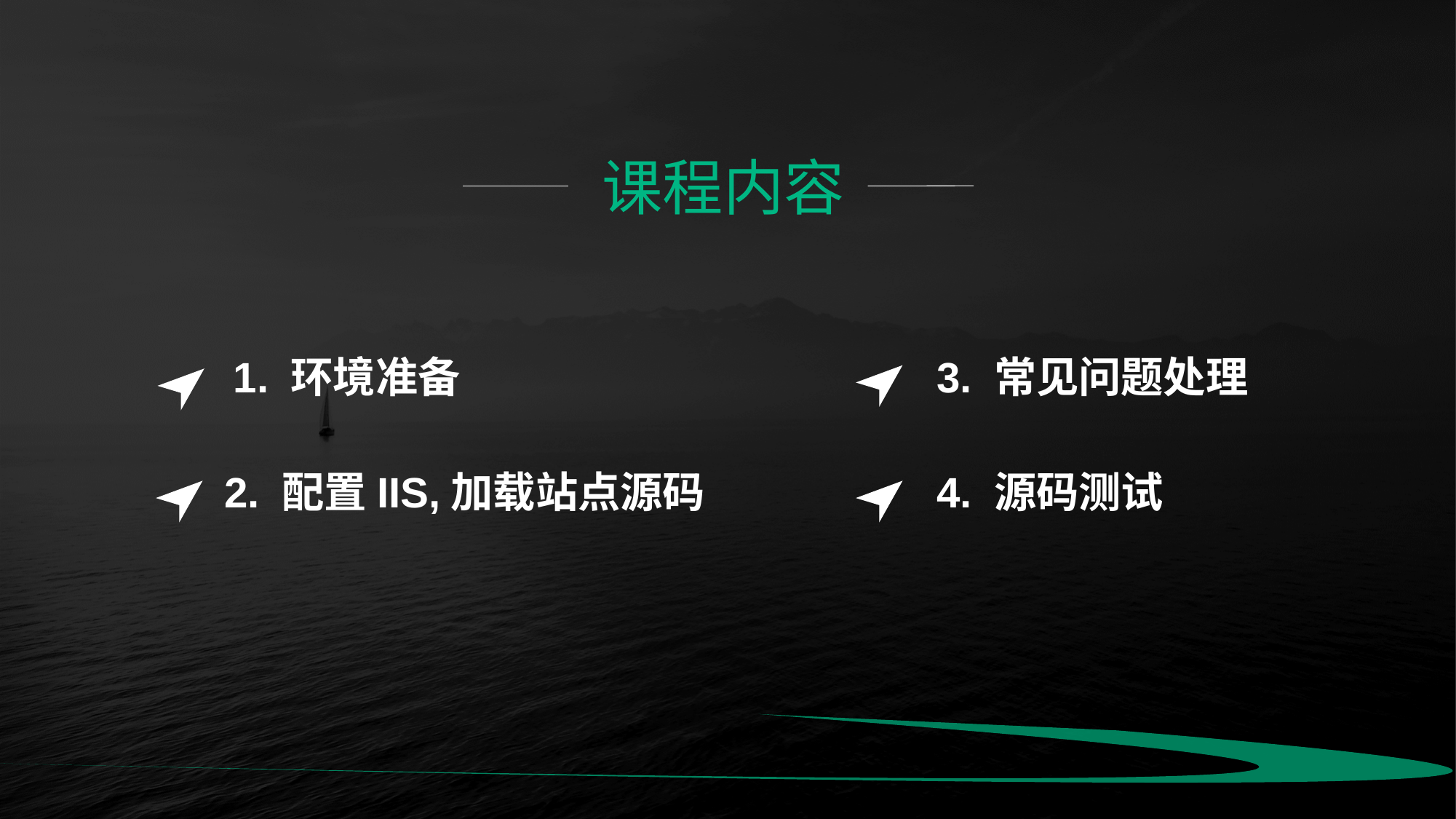

课程内容
3. 常见问题处理

4. 源码测试

1. 环境准备

2. 配置IIS,加载站点源码